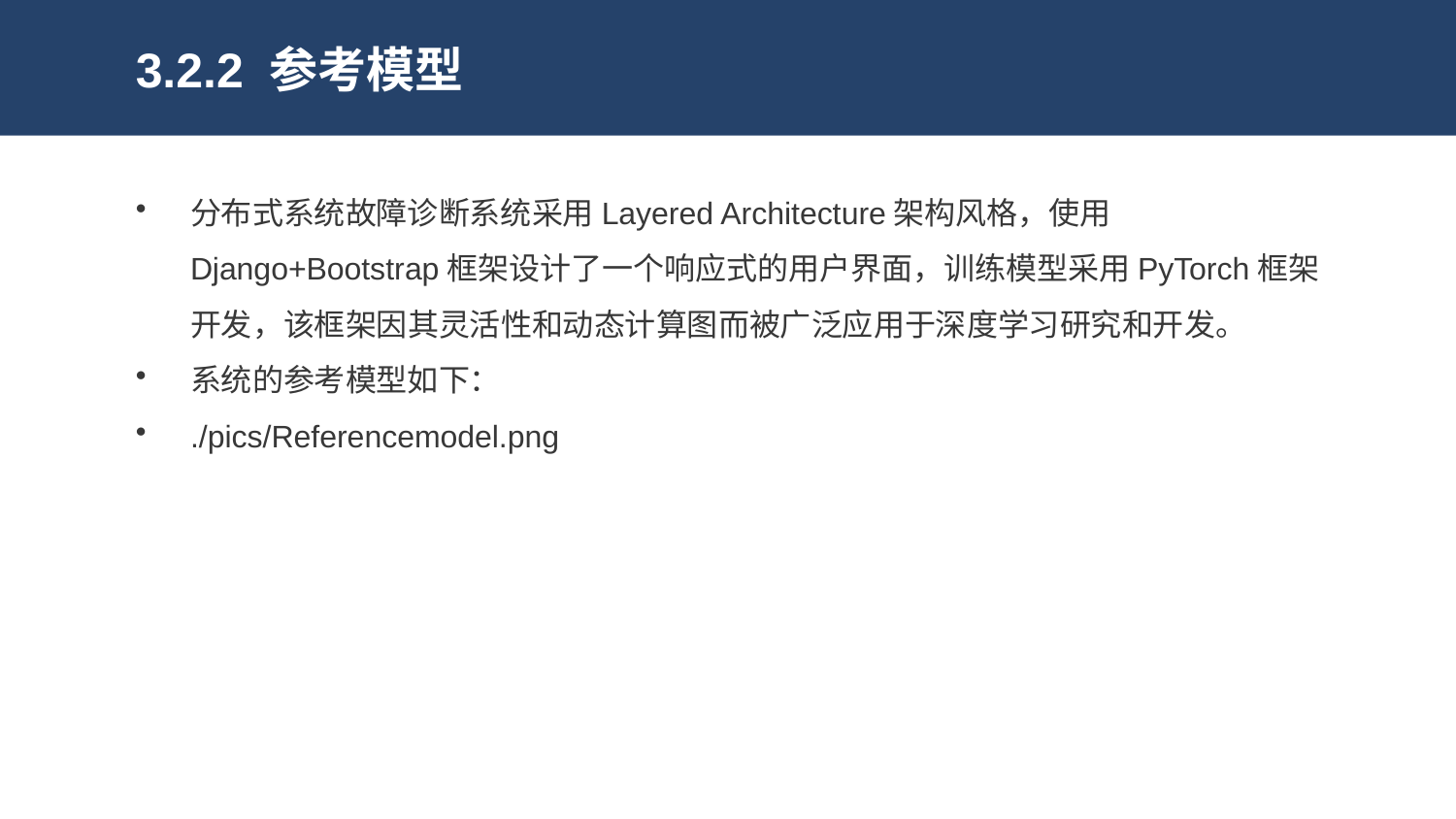

3.2.2 参考模型
分布式系统故障诊断系统采用Layered Architecture架构风格，使用Django+Bootstrap框架设计了一个响应式的用户界面，训练模型采用PyTorch框架开发，该框架因其灵活性和动态计算图而被广泛应用于深度学习研究和开发。
系统的参考模型如下：
./pics/Referencemodel.png